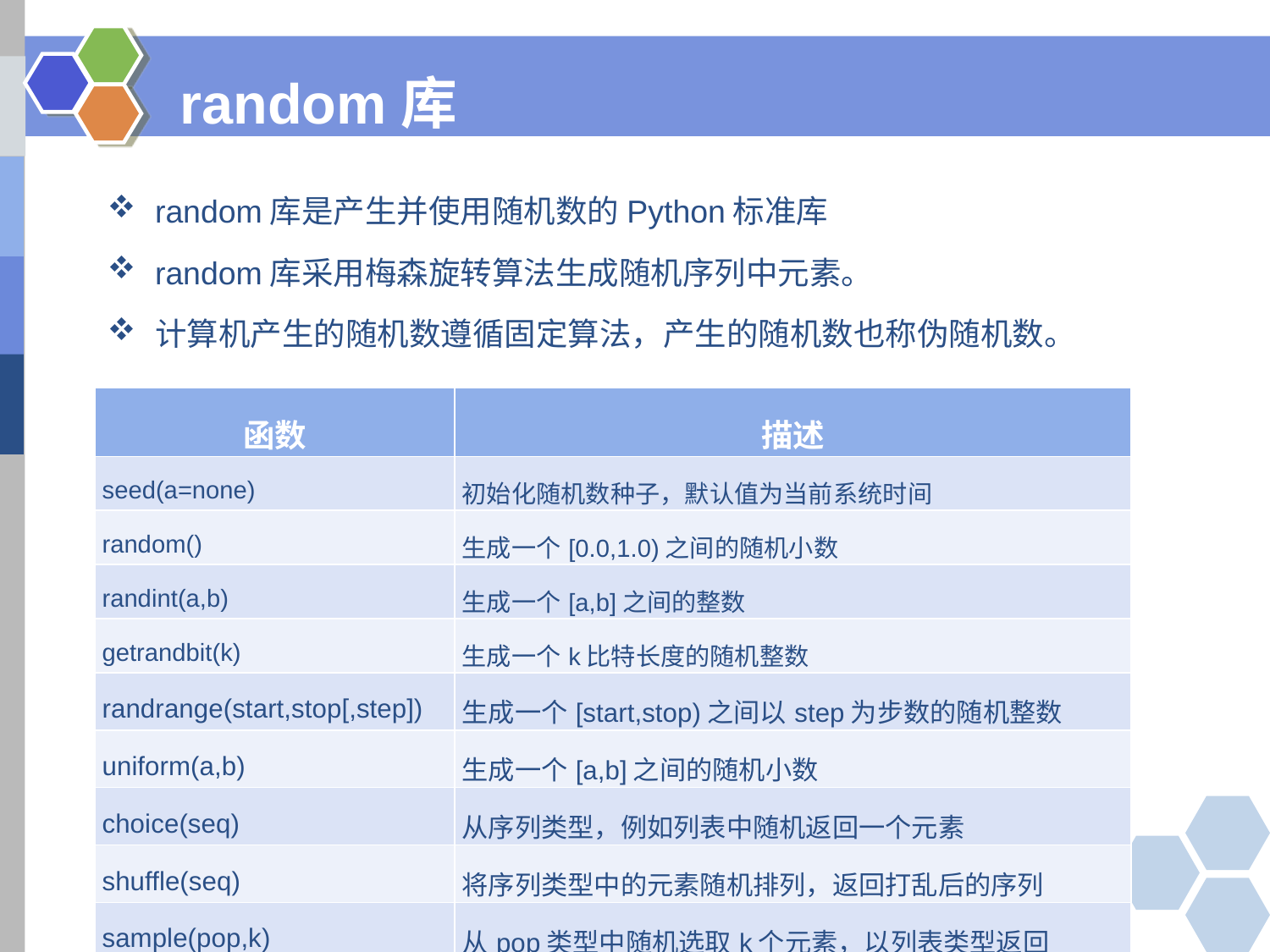

# random库
random库是产生并使用随机数的Python标准库
random库采用梅森旋转算法生成随机序列中元素。
计算机产生的随机数遵循固定算法，产生的随机数也称伪随机数。
| 函数 | 描述 |
| --- | --- |
| seed(a=none) | 初始化随机数种子，默认值为当前系统时间 |
| random() | 生成一个[0.0,1.0)之间的随机小数 |
| randint(a,b) | 生成一个[a,b]之间的整数 |
| getrandbit(k) | 生成一个k比特长度的随机整数 |
| randrange(start,stop[,step]) | 生成一个[start,stop)之间以step为步数的随机整数 |
| uniform(a,b) | 生成一个[a,b]之间的随机小数 |
| choice(seq) | 从序列类型，例如列表中随机返回一个元素 |
| shuffle(seq) | 将序列类型中的元素随机排列，返回打乱后的序列 |
| sample(pop,k) | 从pop类型中随机选取k个元素，以列表类型返回 |